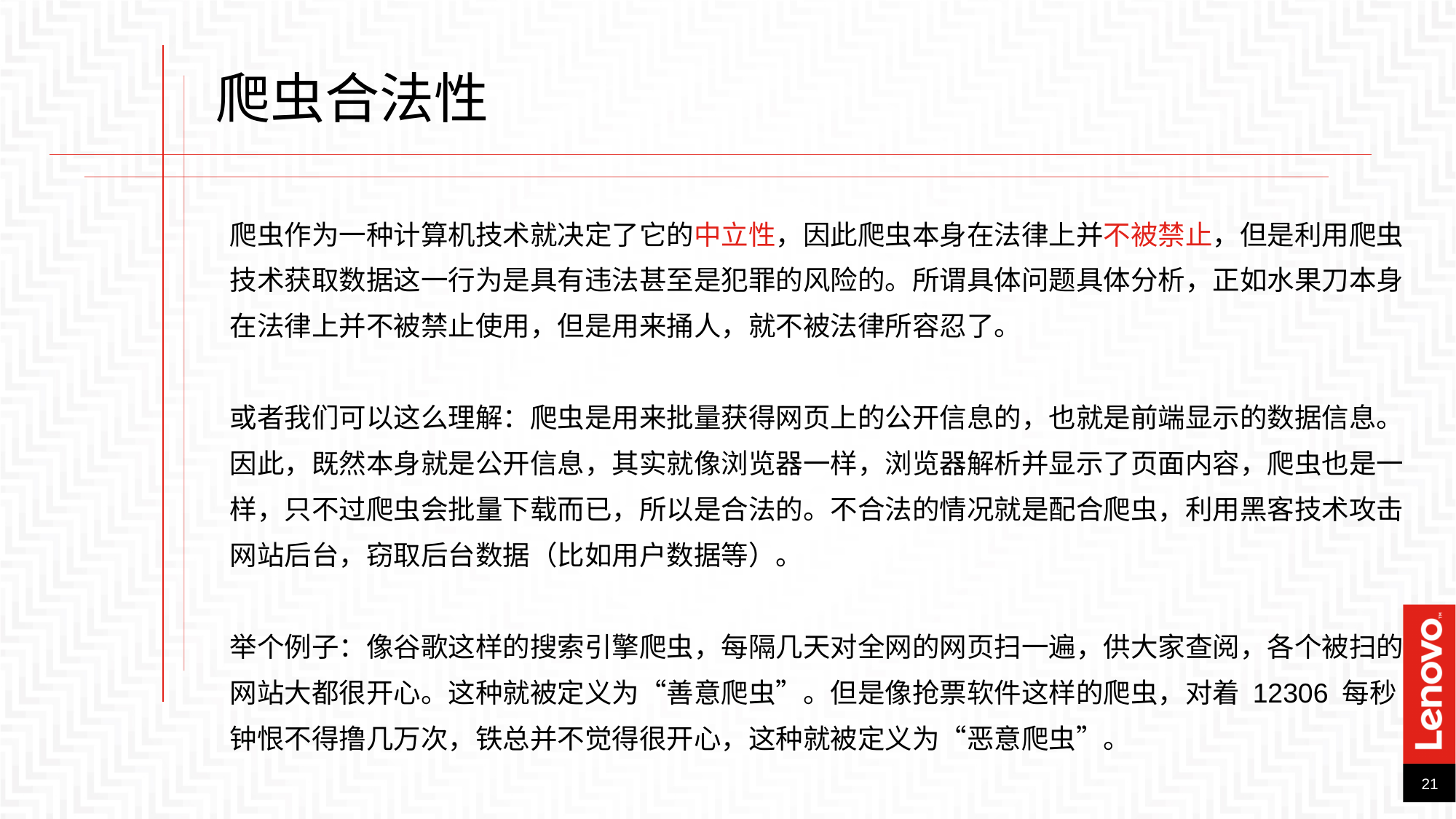

爬虫合法性
爬虫作为一种计算机技术就决定了它的中立性，因此爬虫本身在法律上并不被禁止，但是利用爬虫技术获取数据这一行为是具有违法甚至是犯罪的风险的。所谓具体问题具体分析，正如水果刀本身在法律上并不被禁止使用，但是用来捅人，就不被法律所容忍了。

或者我们可以这么理解：爬虫是用来批量获得网页上的公开信息的，也就是前端显示的数据信息。因此，既然本身就是公开信息，其实就像浏览器一样，浏览器解析并显示了页面内容，爬虫也是一样，只不过爬虫会批量下载而已，所以是合法的。不合法的情况就是配合爬虫，利用黑客技术攻击网站后台，窃取后台数据（比如用户数据等）。

举个例子：像谷歌这样的搜索引擎爬虫，每隔几天对全网的网页扫一遍，供大家查阅，各个被扫的网站大都很开心。这种就被定义为“善意爬虫”。但是像抢票软件这样的爬虫，对着 12306 每秒钟恨不得撸几万次，铁总并不觉得很开心，这种就被定义为“恶意爬虫”。